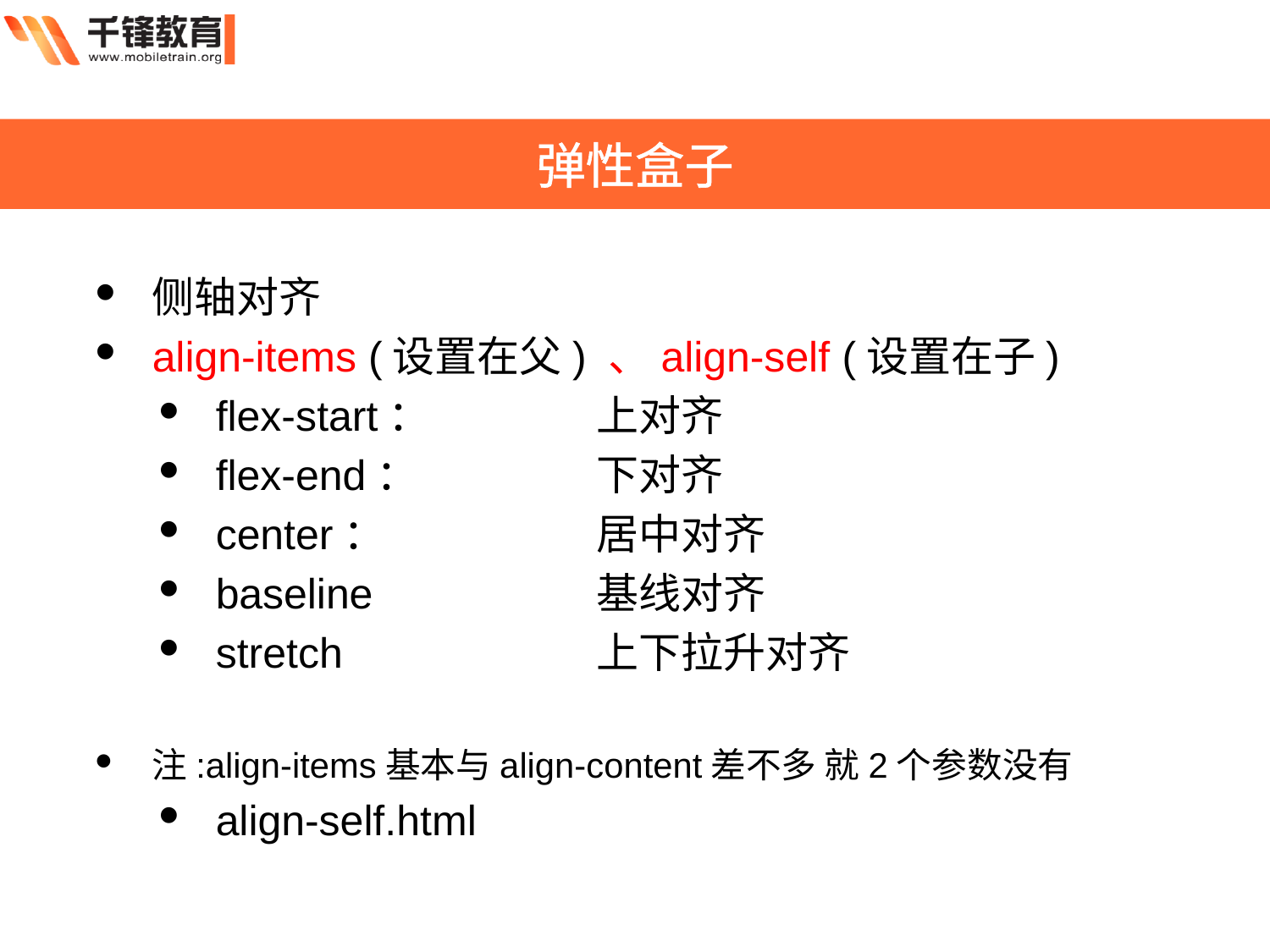

弹性盒子
侧轴对齐
align-items (设置在父) 、align-self (设置在子)
flex-start：		上对齐
flex-end：		下对齐
center：		居中对齐
baseline		基线对齐
stretch		上下拉升对齐

注:align-items基本与align-content差不多 就2个参数没有
align-self.html